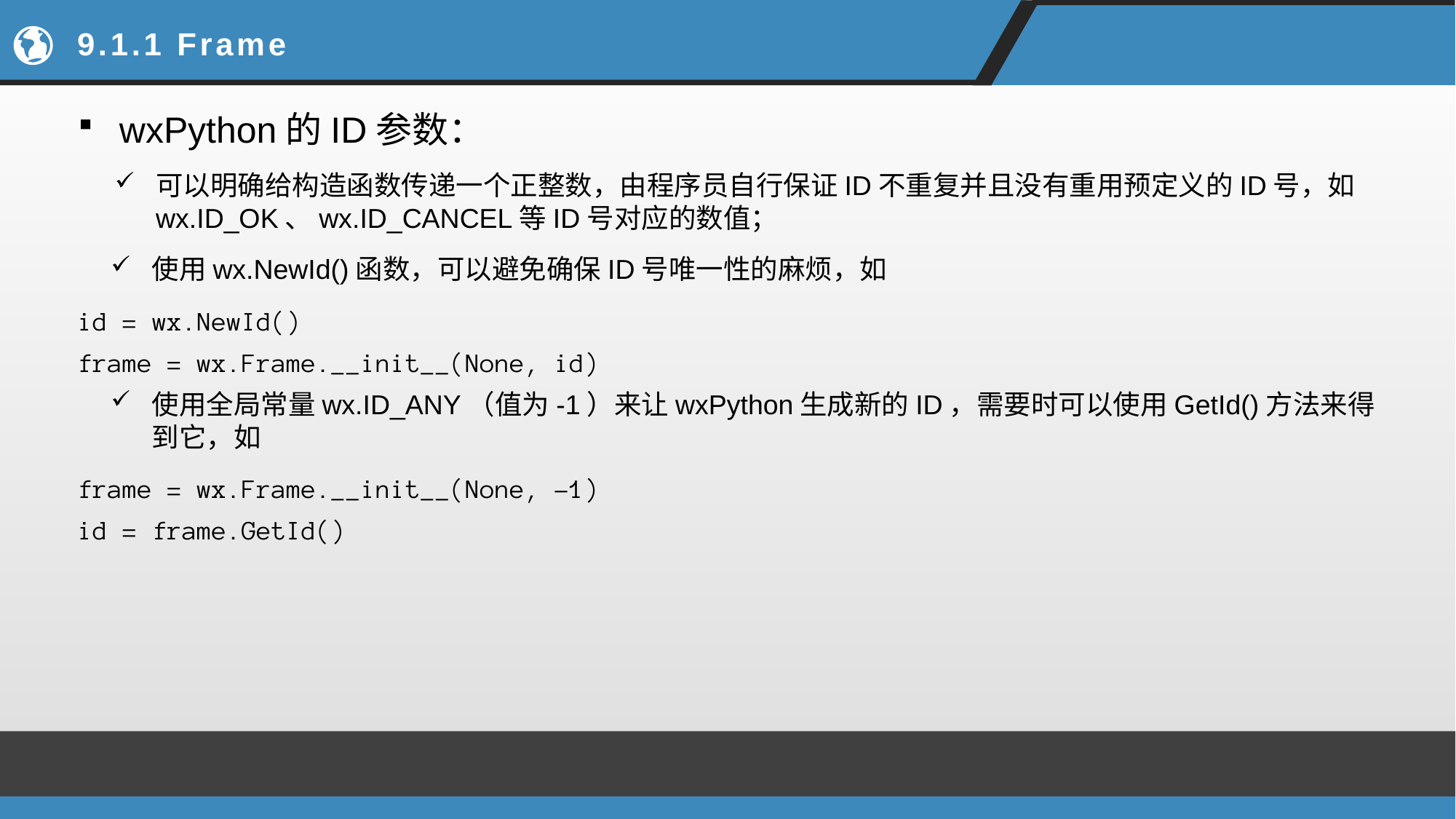

# 9.1.1 Frame

wxPython的ID参数：
可以明确给构造函数传递一个正整数，由程序员自行保证ID不重复并且没有重用预定义的ID号，如wx.ID_OK、wx.ID_CANCEL等ID号对应的数值；
使用wx.NewId()函数，可以避免确保ID号唯一性的麻烦，如
id = wx.NewId()
frame = wx.Frame.__init__(None, id)
使用全局常量wx.ID_ANY（值为-1）来让wxPython生成新的ID，需要时可以使用GetId()方法来得到它，如
frame = wx.Frame.__init__(None, -1)
id = frame.GetId()